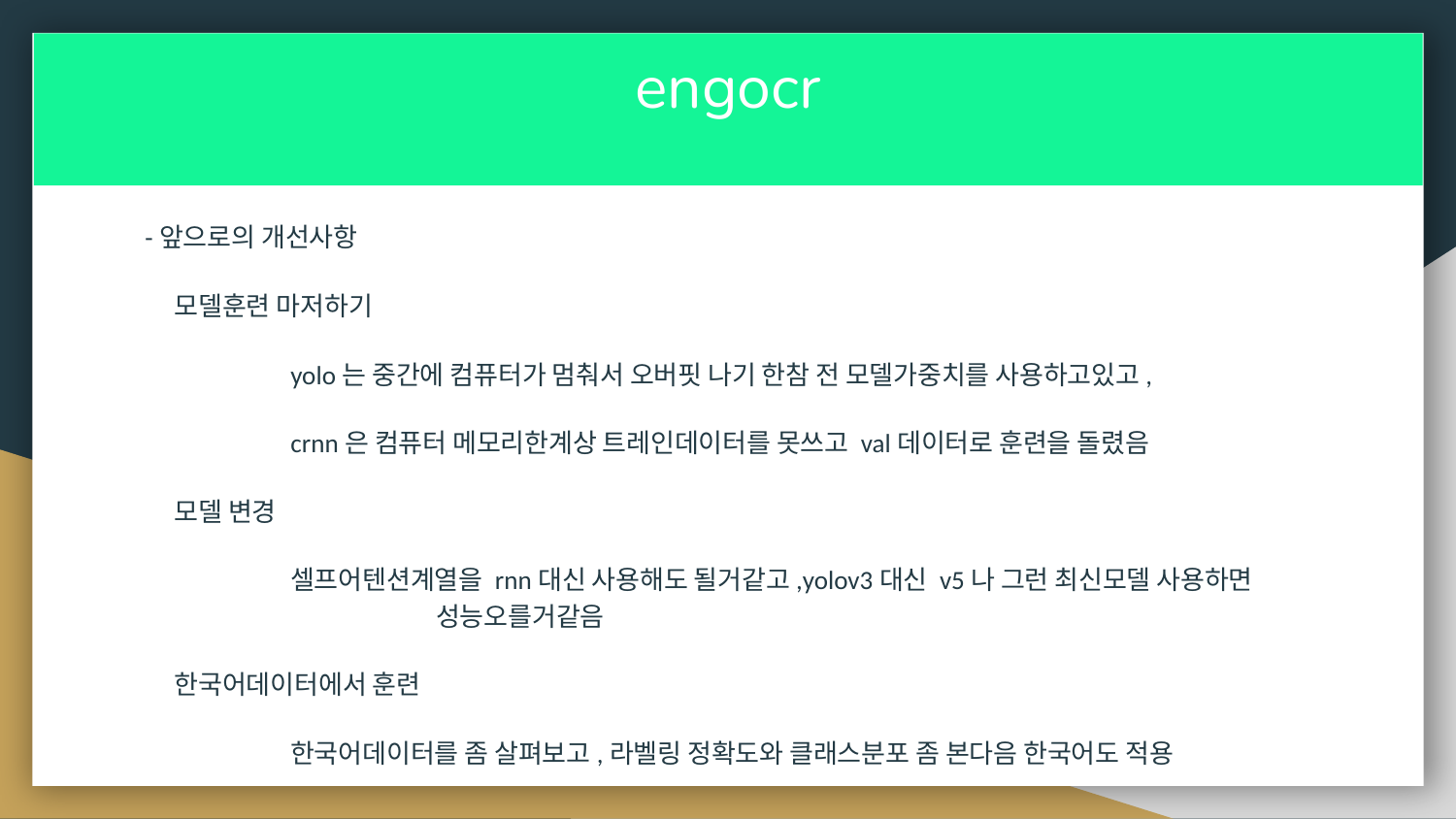

# engocr
-앞으로의 개선사항
    모델훈련 마저하기
	yolo는 중간에 컴퓨터가 멈춰서 오버핏 나기 한참 전 모델가중치를 사용하고있고,
	crnn은 컴퓨터 메모리한계상 트레인데이터를 못쓰고 val데이터로 훈련을 돌렸음
    모델 변경
	셀프어텐션계열을 rnn대신 사용해도 될거같고,yolov3대신 v5나 그런 최신모델 사용하면			성능오를거같음
    한국어데이터에서 훈련
	한국어데이터를 좀 살펴보고,라벨링 정확도와 클래스분포 좀 본다음 한국어도 적용